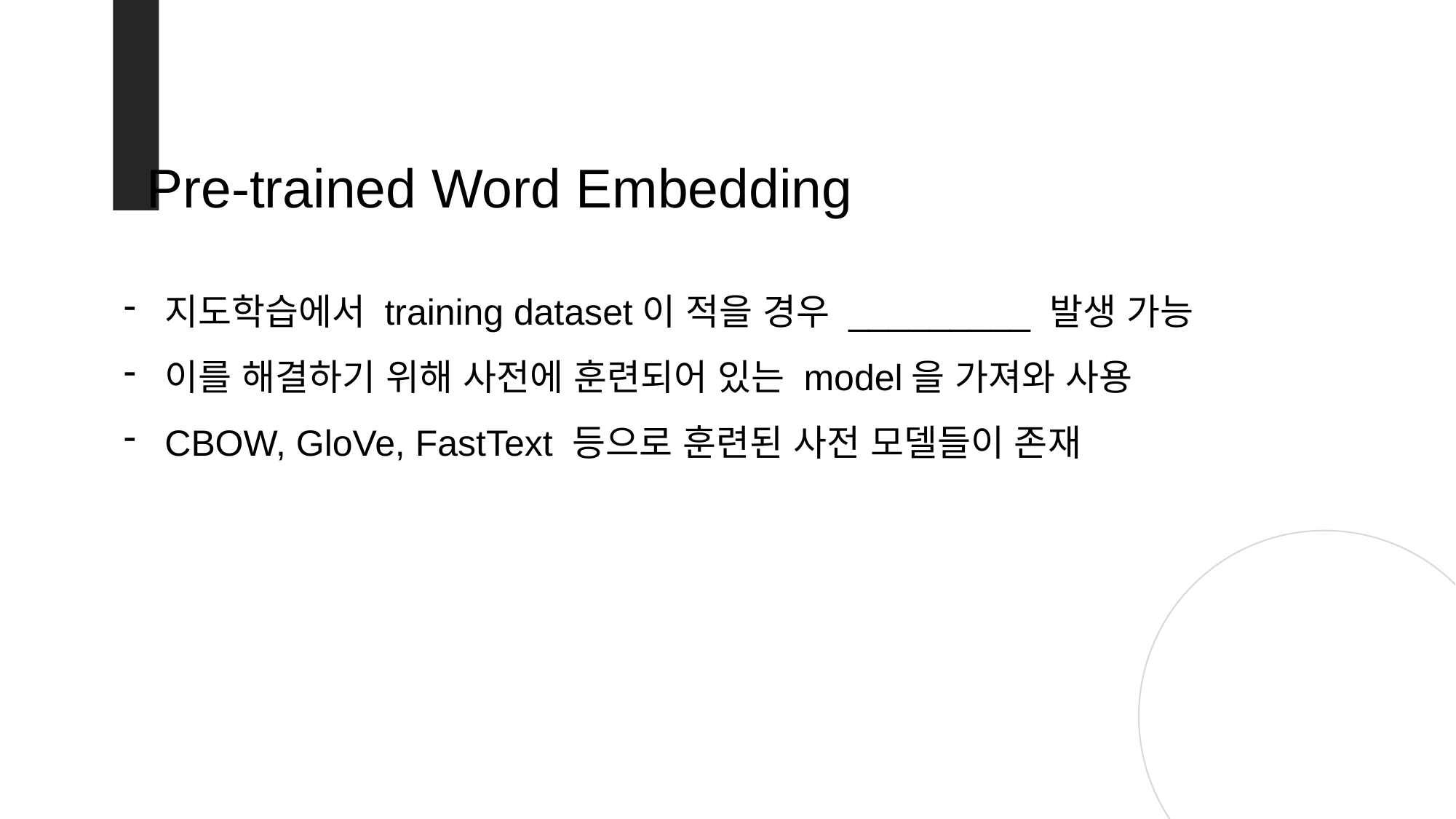

Pre-trained Word Embedding
지도학습에서 training dataset이 적을 경우 _________ 발생 가능
이를 해결하기 위해 사전에 훈련되어 있는 model을 가져와 사용
CBOW, GloVe, FastText 등으로 훈련된 사전 모델들이 존재